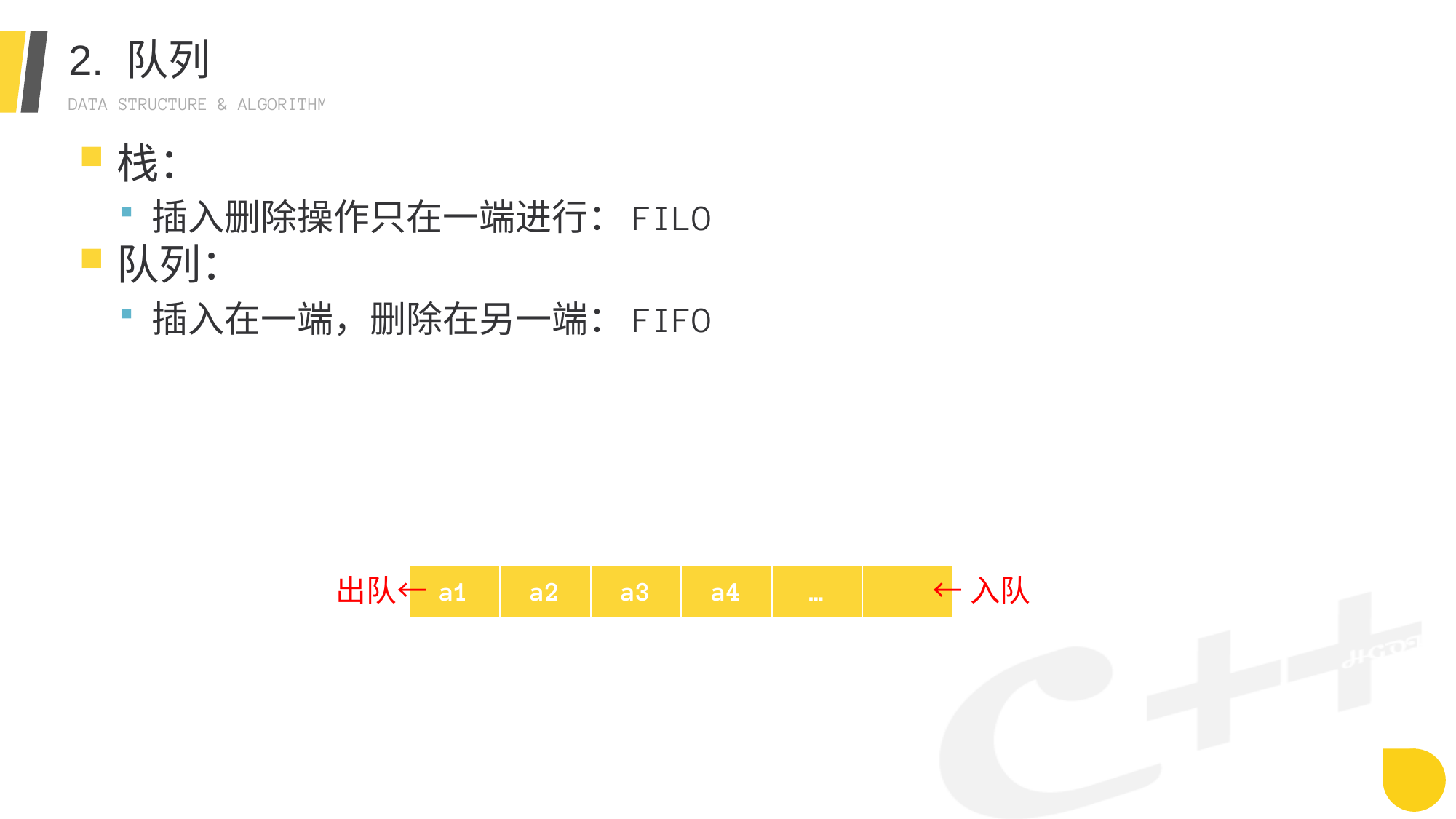

# 2. 队列
栈：
插入删除操作只在一端进行：FILO
队列：
插入在一端，删除在另一端：FIFO

出队←
| a1 | a2 | a3 | a4 | … |  |
| --- | --- | --- | --- | --- | --- |
←入队